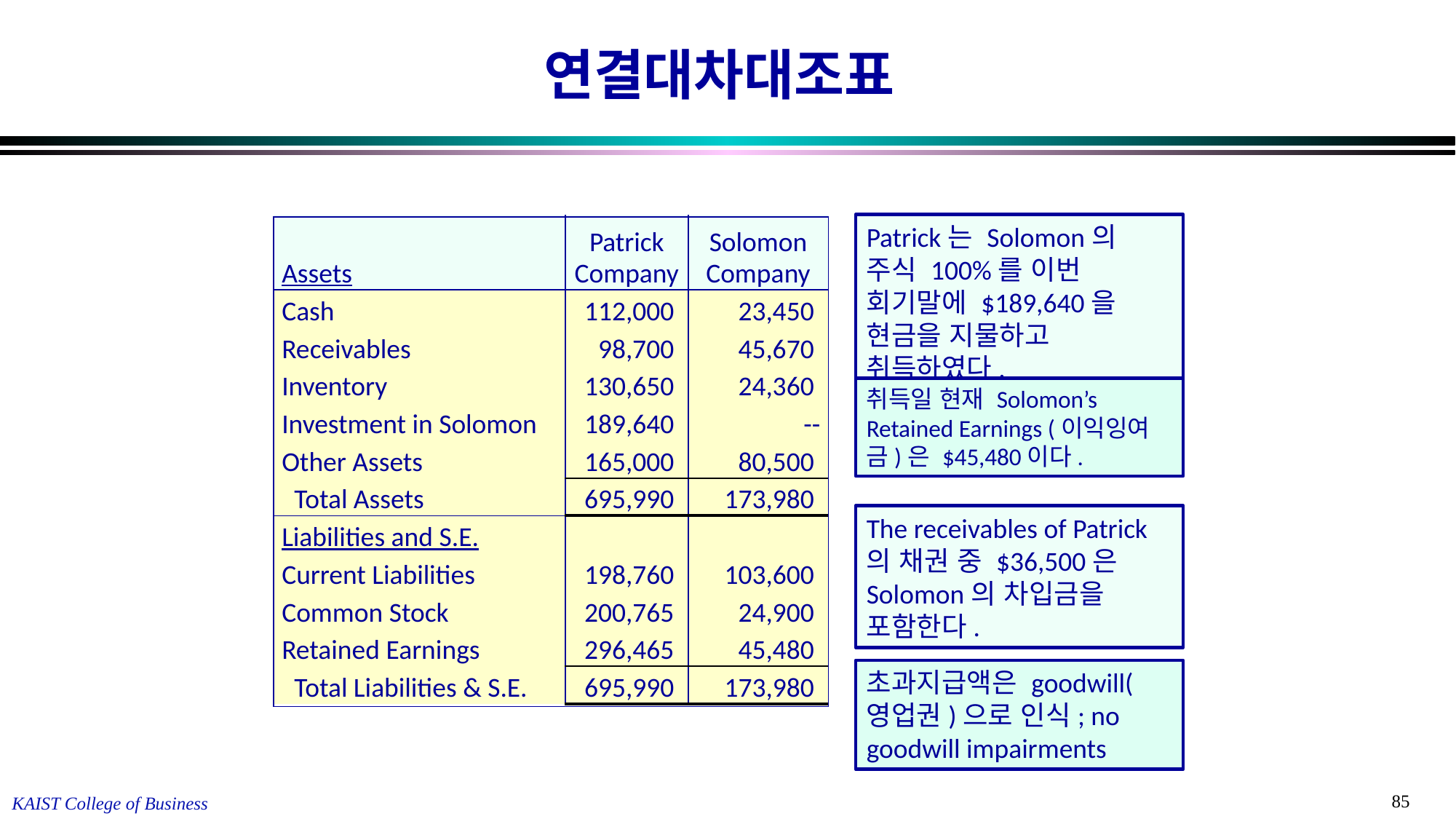

#
연결대차대조표
| Assets | Patrick Company | Solomon Company |
| --- | --- | --- |
| Cash | 112,000 | 23,450 |
| Receivables | 98,700 | 45,670 |
| Inventory | 130,650 | 24,360 |
| Investment in Solomon | 189,640 | -- |
| Other Assets | 165,000 | 80,500 |
| Total Assets | 695,990 | 173,980 |
| Liabilities and S.E. |  |  |
| Current Liabilities | 198,760 | 103,600 |
| Common Stock | 200,765 | 24,900 |
| Retained Earnings | 296,465 | 45,480 |
| Total Liabilities & S.E. | 695,990 | 173,980 |
Patrick는 Solomon의 주식 100%를 이번 회기말에 $189,640을 현금을 지물하고 취득하였다.
|  |
| --- |
취득일 현재 Solomon’s Retained Earnings (이익잉여금)은 $45,480이다.
The receivables of Patrick의 채권 중 $36,500은 Solomon의 차입금을 포함한다.
초과지급액은 goodwill(영업권)으로 인식; no goodwill impairments